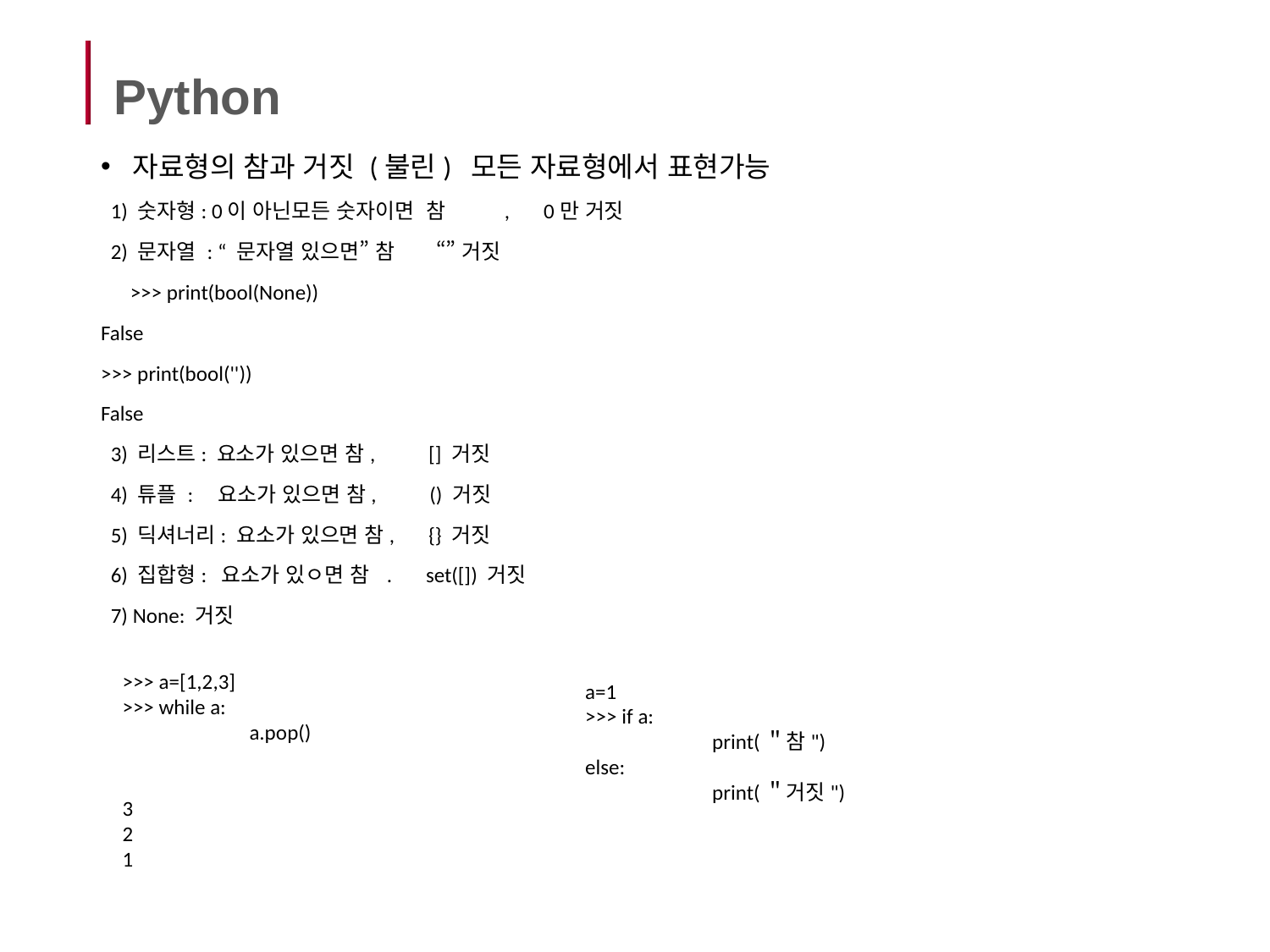

자료형의 참과 거짓 (불린)  모든 자료형에서 표현가능
  1) 숫자형: 0이 아닌모든 숫자이면  참         ,       0만 거짓
  2) 문자열 : “ 문자열 있으면” 참       “” 거짓
      >>> print(bool(None))
False
>>> print(bool(''))
False
  3) 리스트: 요소가 있으면 참,           [] 거짓
  4) 튜플 :    요소가 있으면 참,           () 거짓
  5) 딕셔너리: 요소가 있으면 참,       {} 거짓
  6) 집합형:  요소가 있ㅇ면 참  .       set([]) 거짓
  7) None: 거짓

>>> a=[1,2,3]
>>> while a:
	a.pop()

3
2
1
a=1
>>> if a:
	print(＂참")
else:
	print(＂거짓")